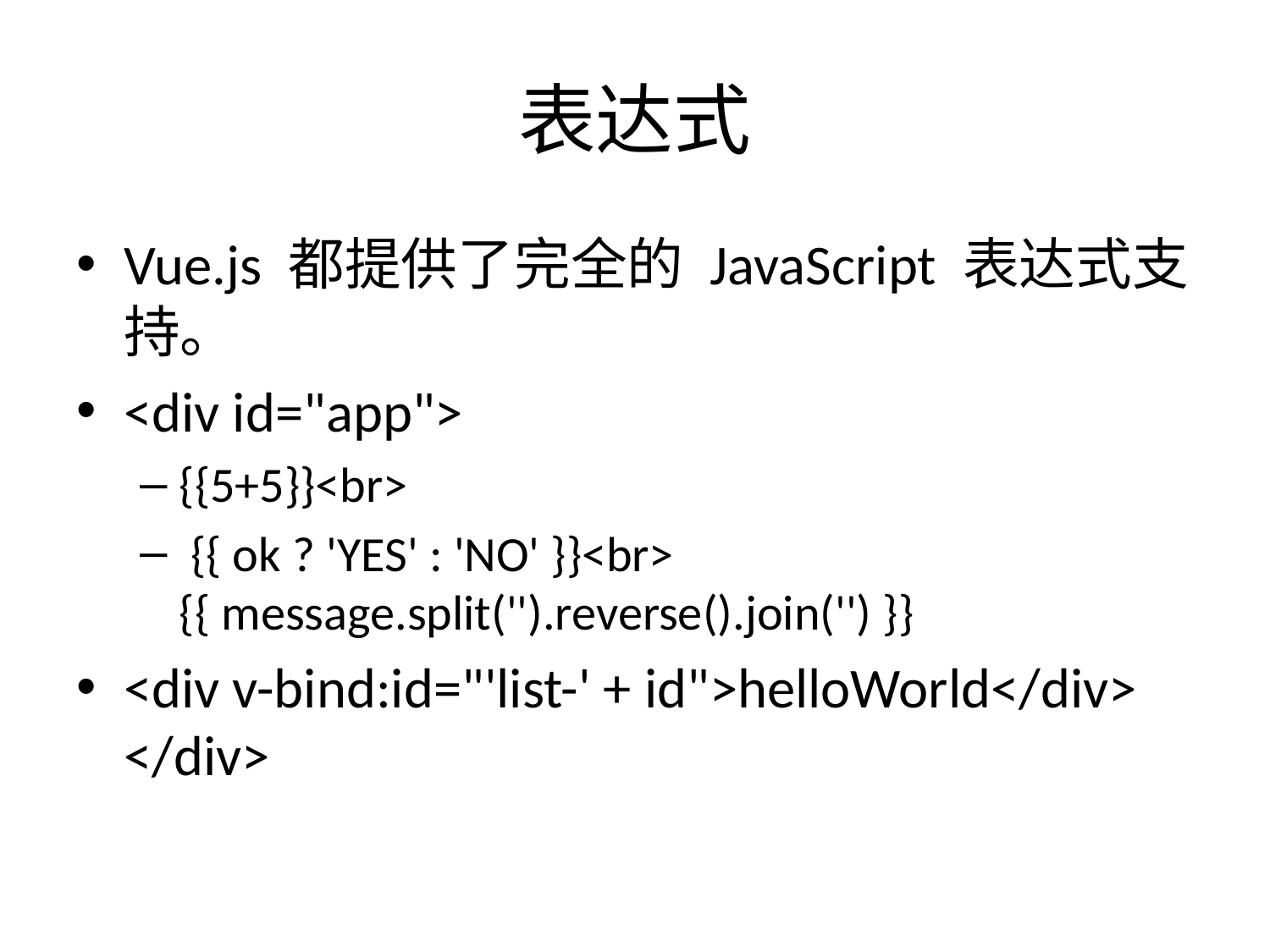

# 表达式
Vue.js 都提供了完全的 JavaScript 表达式支持。
<div id="app">
{{5+5}}<br>
 {{ ok ? 'YES' : 'NO' }}<br> {{ message.split('').reverse().join('') }}
<div v-bind:id="'list-' + id">helloWorld</div> </div>